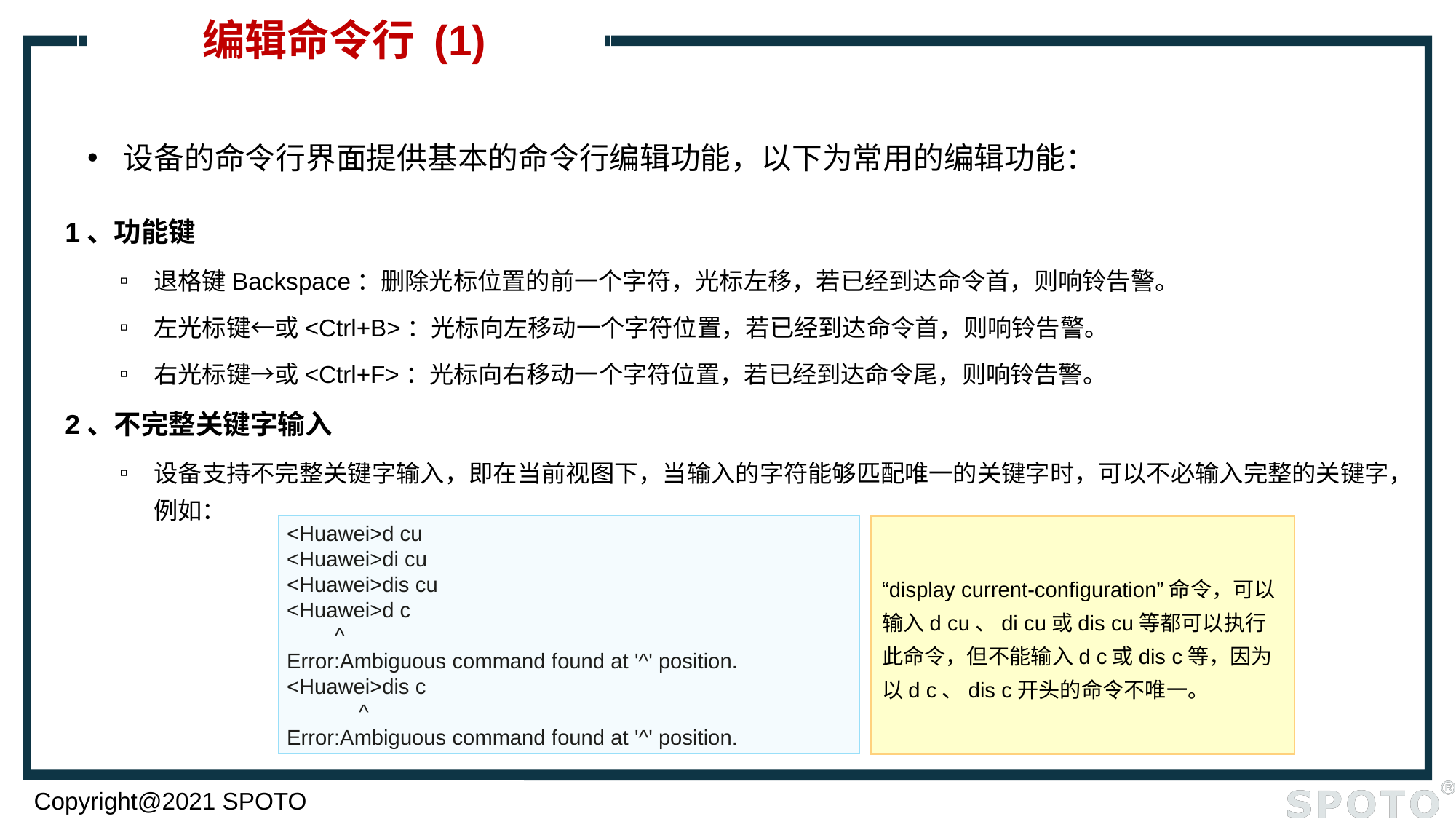

# 编辑命令行 (1)
设备的命令行界面提供基本的命令行编辑功能，以下为常用的编辑功能：
1、功能键
退格键Backspace：删除光标位置的前一个字符，光标左移，若已经到达命令首，则响铃告警。
左光标键←或<Ctrl+B>：光标向左移动一个字符位置，若已经到达命令首，则响铃告警。
右光标键→或<Ctrl+F>：光标向右移动一个字符位置，若已经到达命令尾，则响铃告警。
2、不完整关键字输入
设备支持不完整关键字输入，即在当前视图下，当输入的字符能够匹配唯一的关键字时，可以不必输入完整的关键字，例如：

<Huawei>d cu
<Huawei>di cu
<Huawei>dis cu
<Huawei>d c
        ^
Error:Ambiguous command found at '^' position.
<Huawei>dis c
            ^
Error:Ambiguous command found at '^' position.
“display current-configuration”命令，可以输入d cu、di cu或dis cu等都可以执行此命令，但不能输入d c或dis c等，因为以d c、dis c开头的命令不唯一。